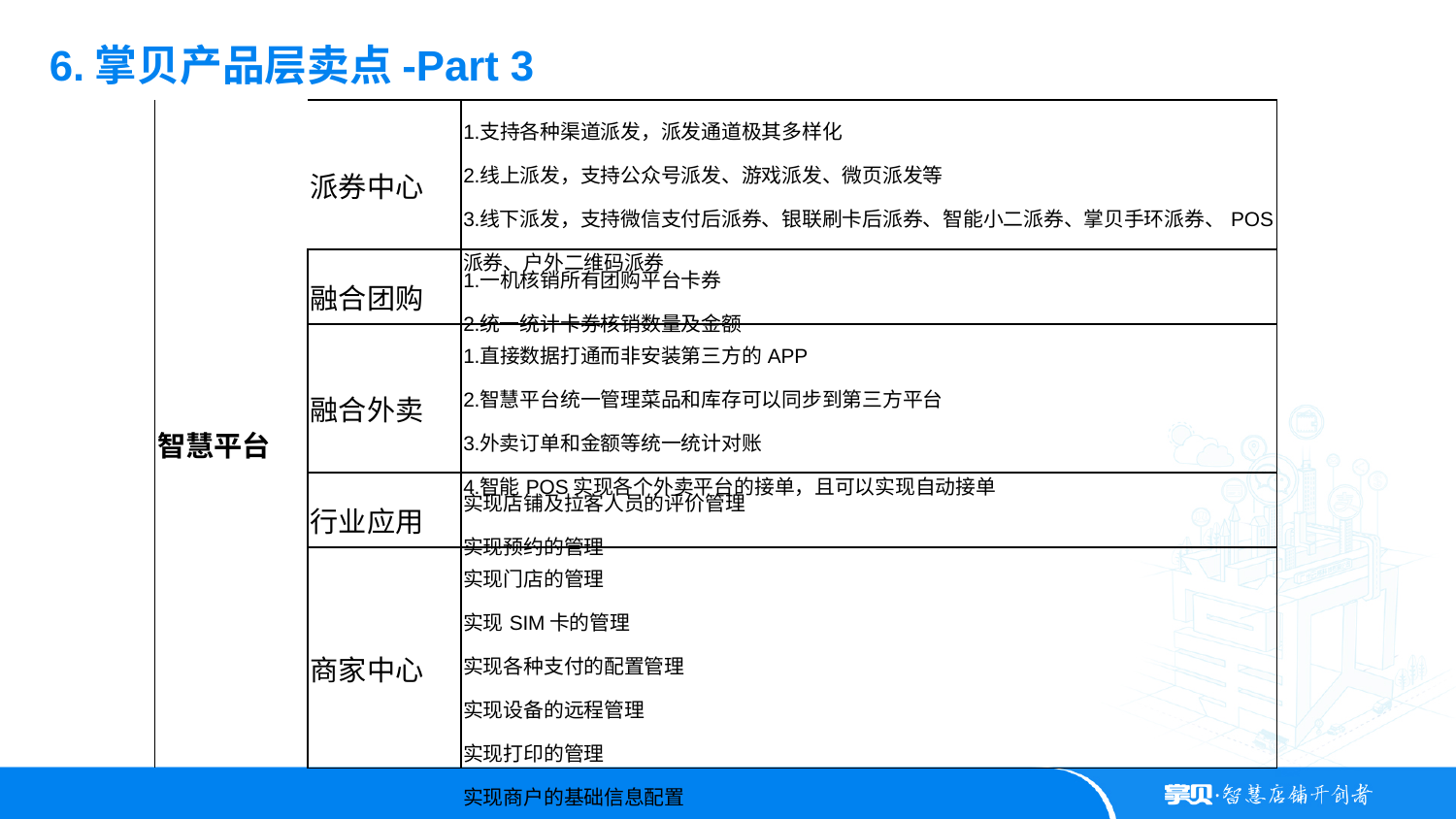

6.掌贝产品层卖点-Part 3
| 智慧平台 | 派券中心 | 支持各种渠道派发，派发通道极其多样化 线上派发，支持公众号派发、游戏派发、微页派发等 线下派发，支持微信支付后派券、银联刷卡后派券、智能小二派券、掌贝手环派券、POS派券、户外二维码派券 |
| --- | --- | --- |
|  | 融合团购 | 一机核销所有团购平台卡券 统一统计卡券核销数量及金额 |
|  | 融合外卖 | 直接数据打通而非安装第三方的APP 智慧平台统一管理菜品和库存可以同步到第三方平台 外卖订单和金额等统一统计对账 智能POS实现各个外卖平台的接单，且可以实现自动接单 |
|  | 行业应用 | 实现店铺及拉客人员的评价管理 实现预约的管理 |
|  | 商家中心 | 实现门店的管理 实现SIM卡的管理 实现各种支付的配置管理 实现设备的远程管理 实现打印的管理 实现商户的基础信息配置 |